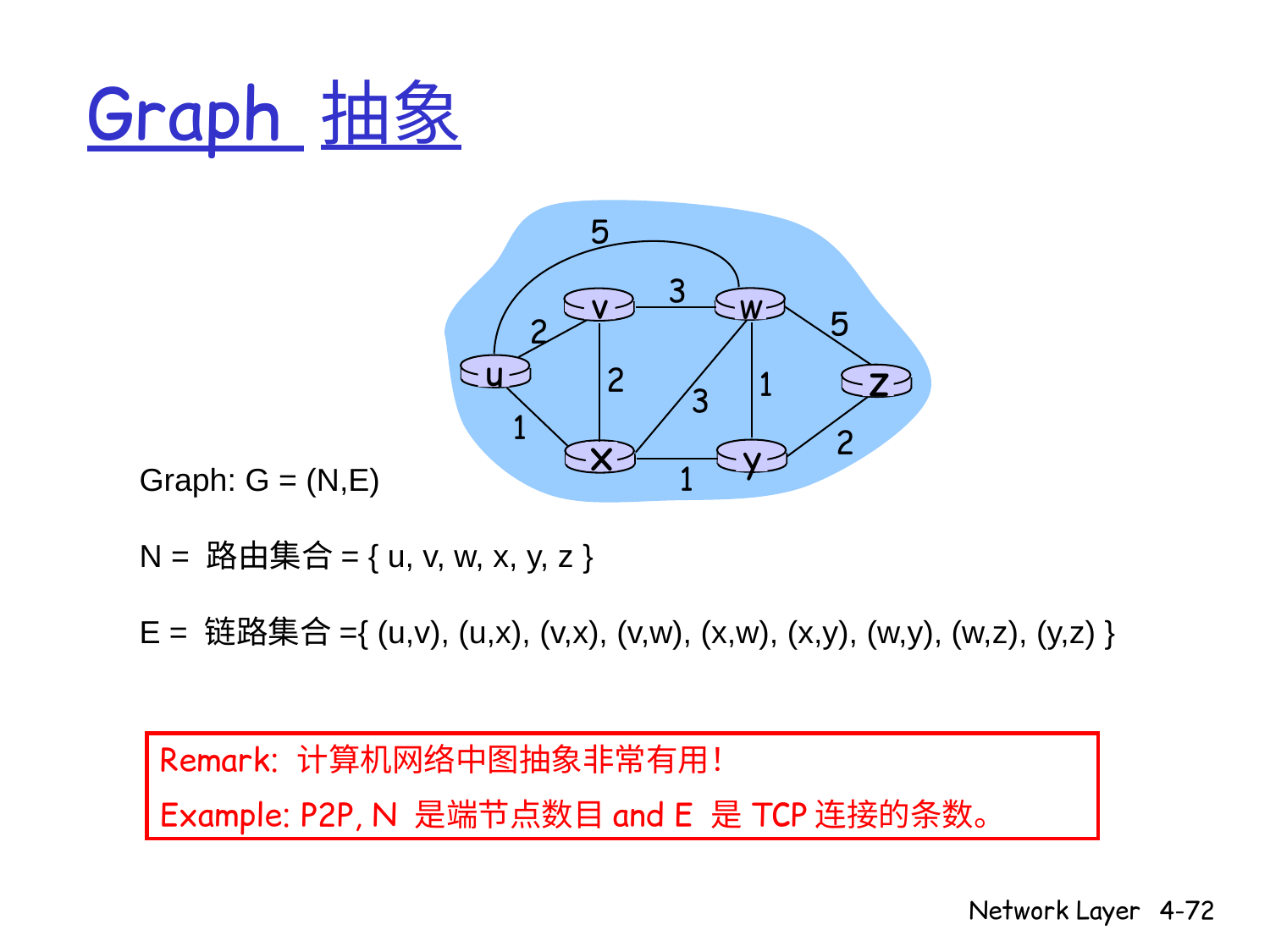

# Graph 抽象

5

3
v

w

5

2

u

z

2

1

3

1
2
x

y

1

Graph: G = (N,E)

N = 路由集合= { u, v, w, x, y, z }

E = 链路集合={ (u,v), (u,x), (v,x), (v,w), (x,w), (x,y), (w,y), (w,z), (y,z) }
Remark: 计算机网络中图抽象非常有用！

Example: P2P, N 是端节点数目and E 是TCP连接的条数。
Network Layer
4-72